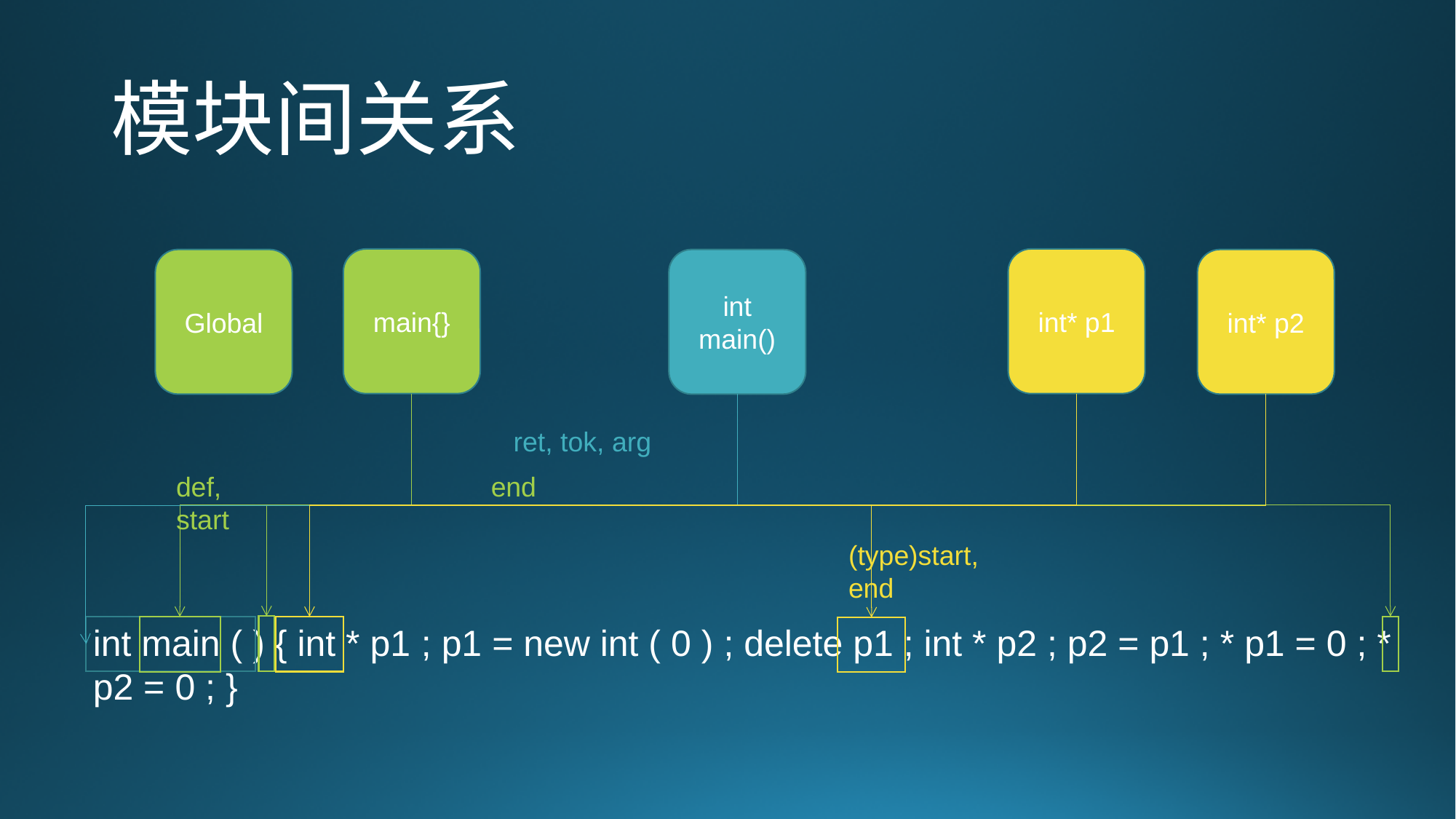

# 模块间关系
main{}
int* p1
Global
int main()
int* p2
ret, tok, arg
def, start
end
(type)start, end
int main ( ) { int * p1 ; p1 = new int ( 0 ) ; delete p1 ; int * p2 ; p2 = p1 ; * p1 = 0 ; * p2 = 0 ; }